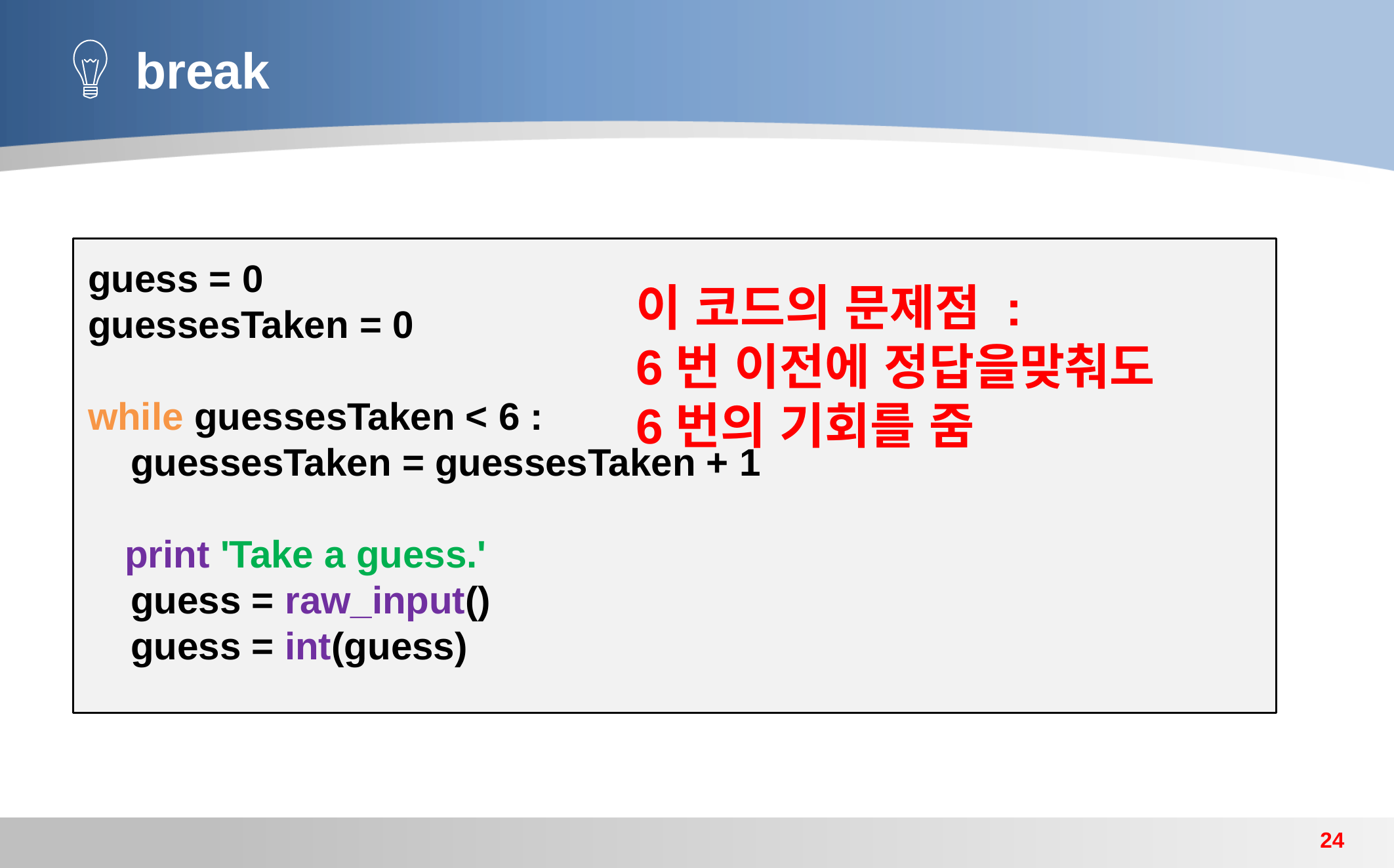

# break
guess = 0
guessesTaken = 0

while guessesTaken < 6 :
    guessesTaken = guessesTaken + 1

    print 'Take a guess.'
    guess = raw_input()
    guess = int(guess)

이 코드의 문제점 :
6번 이전에 정답을맞춰도
6번의 기회를 줌
24